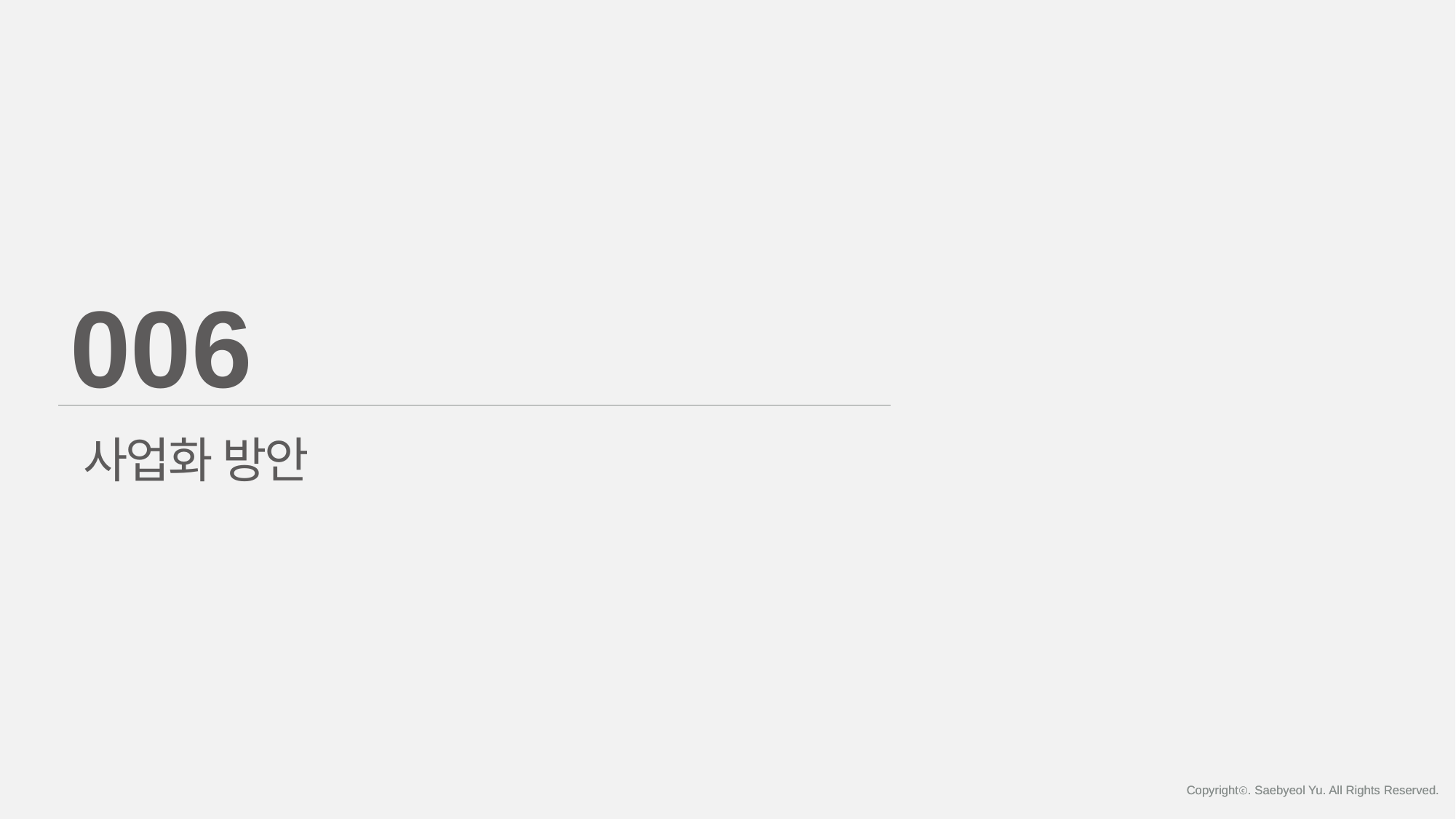

006
사업화 방안
Copyrightⓒ. Saebyeol Yu. All Rights Reserved.